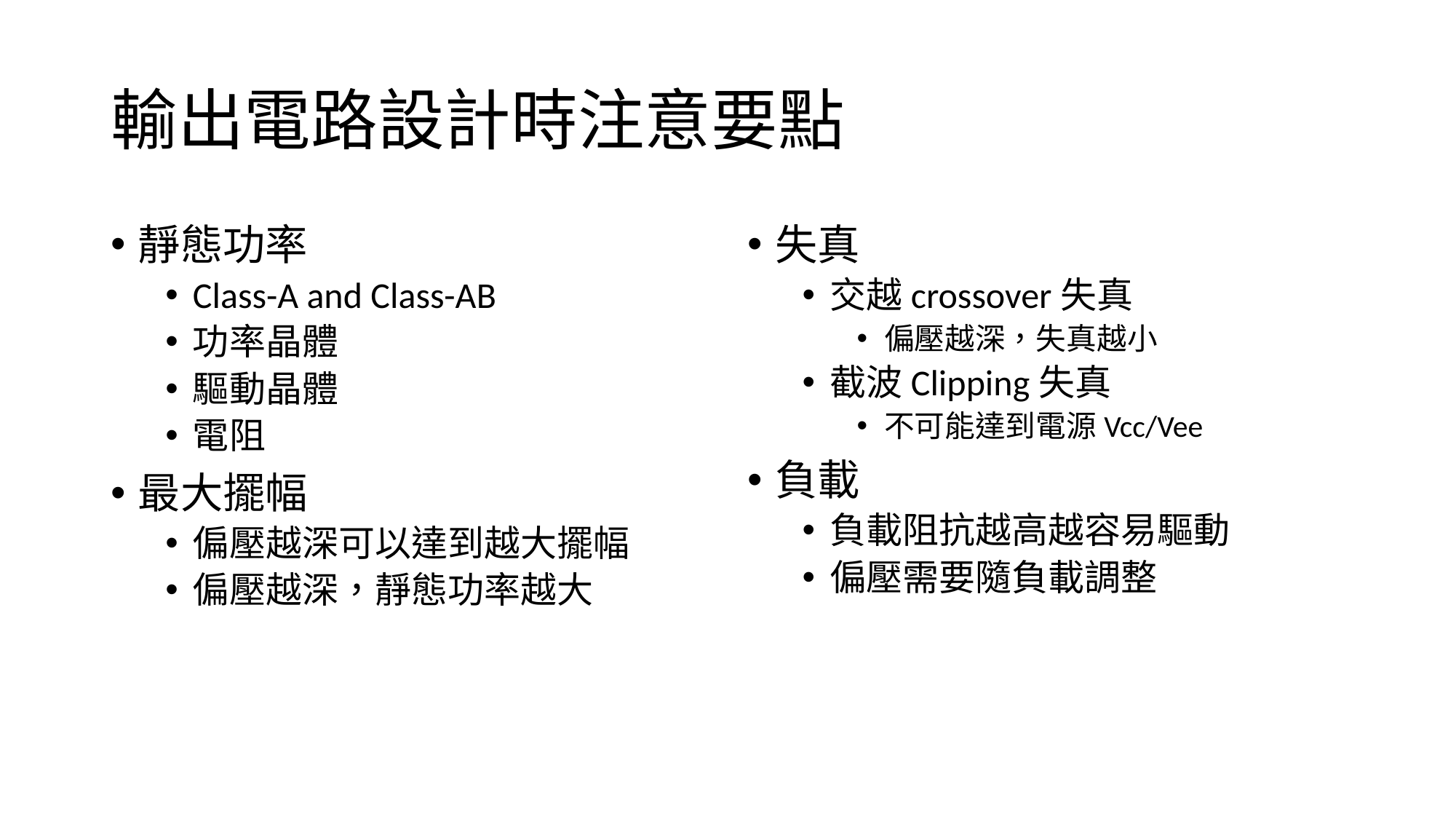

# 輸出電路設計時注意要點
靜態功率
Class-A and Class-AB
功率晶體
驅動晶體
電阻
最大擺幅
偏壓越深可以達到越大擺幅
偏壓越深，靜態功率越大

失真
交越crossover失真
偏壓越深，失真越小
截波Clipping失真
不可能達到電源Vcc/Vee
負載
負載阻抗越高越容易驅動
偏壓需要隨負載調整